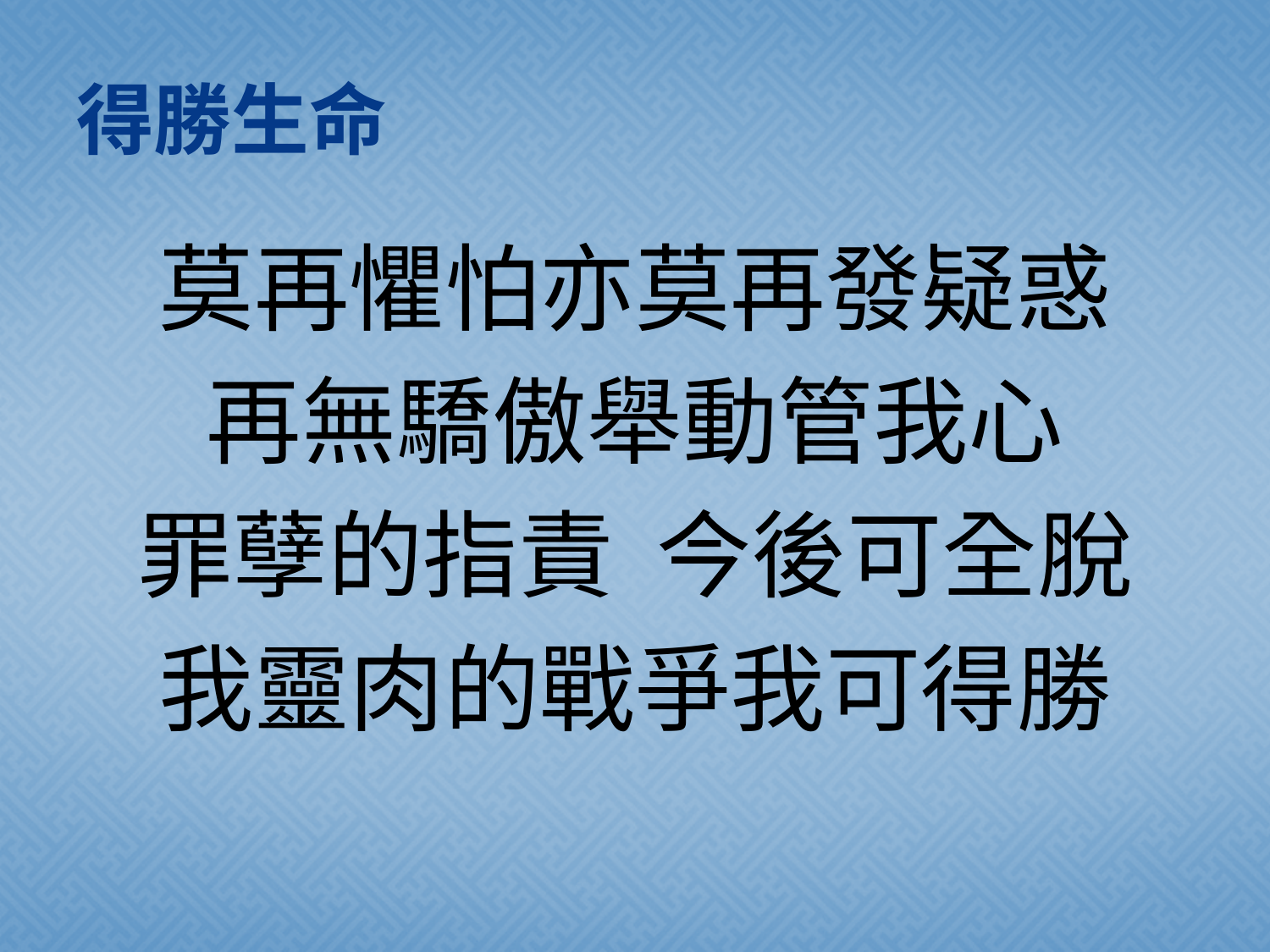

# 得勝生命
莫再懼怕亦莫再發疑惑
再無驕傲舉動管我心
罪孽的指責  今後可全脫
我靈肉的戰爭我可得勝